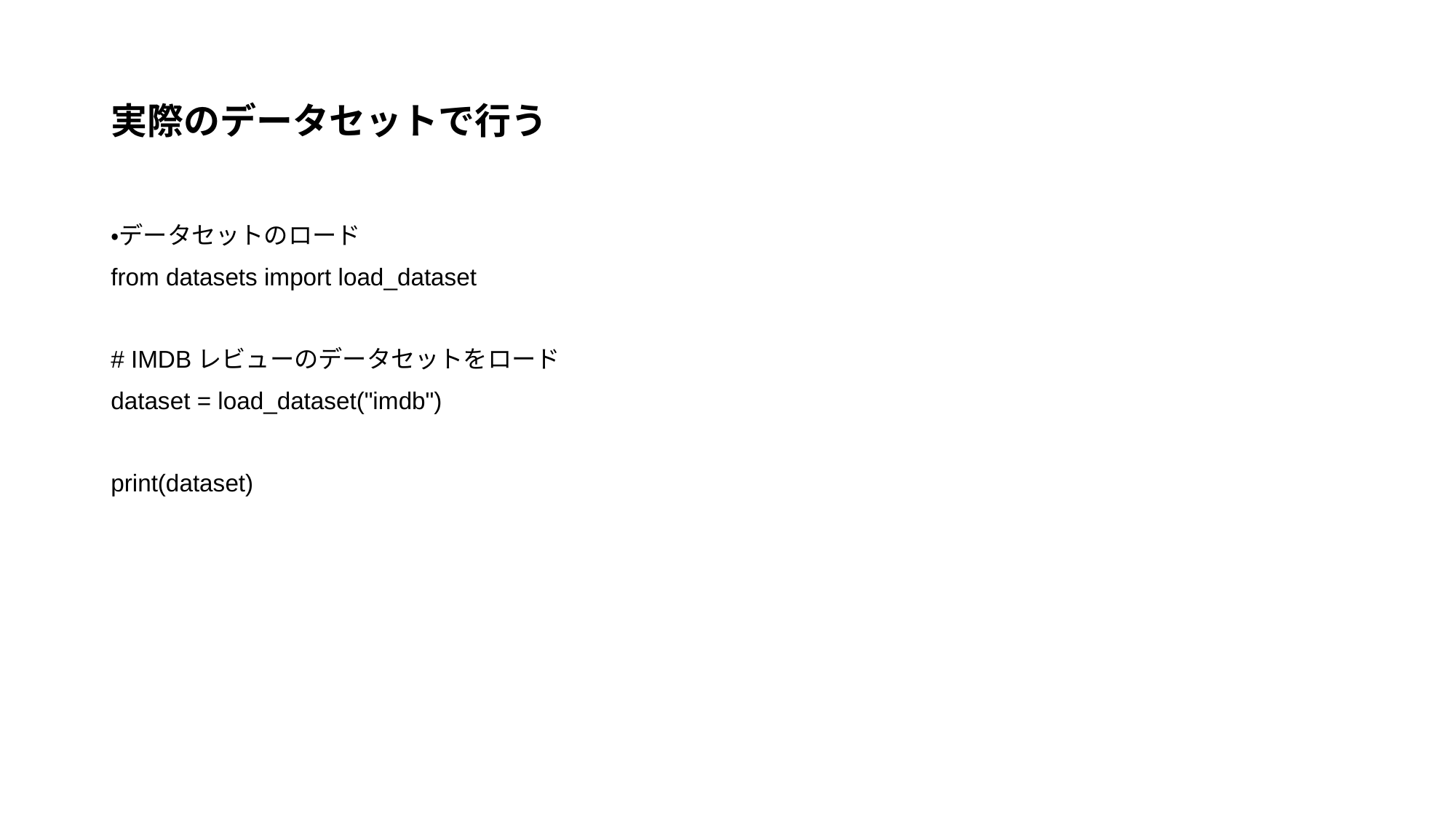

# 実際のデータセットで行う
・データセットのロード
from datasets import load_dataset

# IMDBレビューのデータセットをロード
dataset = load_dataset("imdb")

print(dataset)